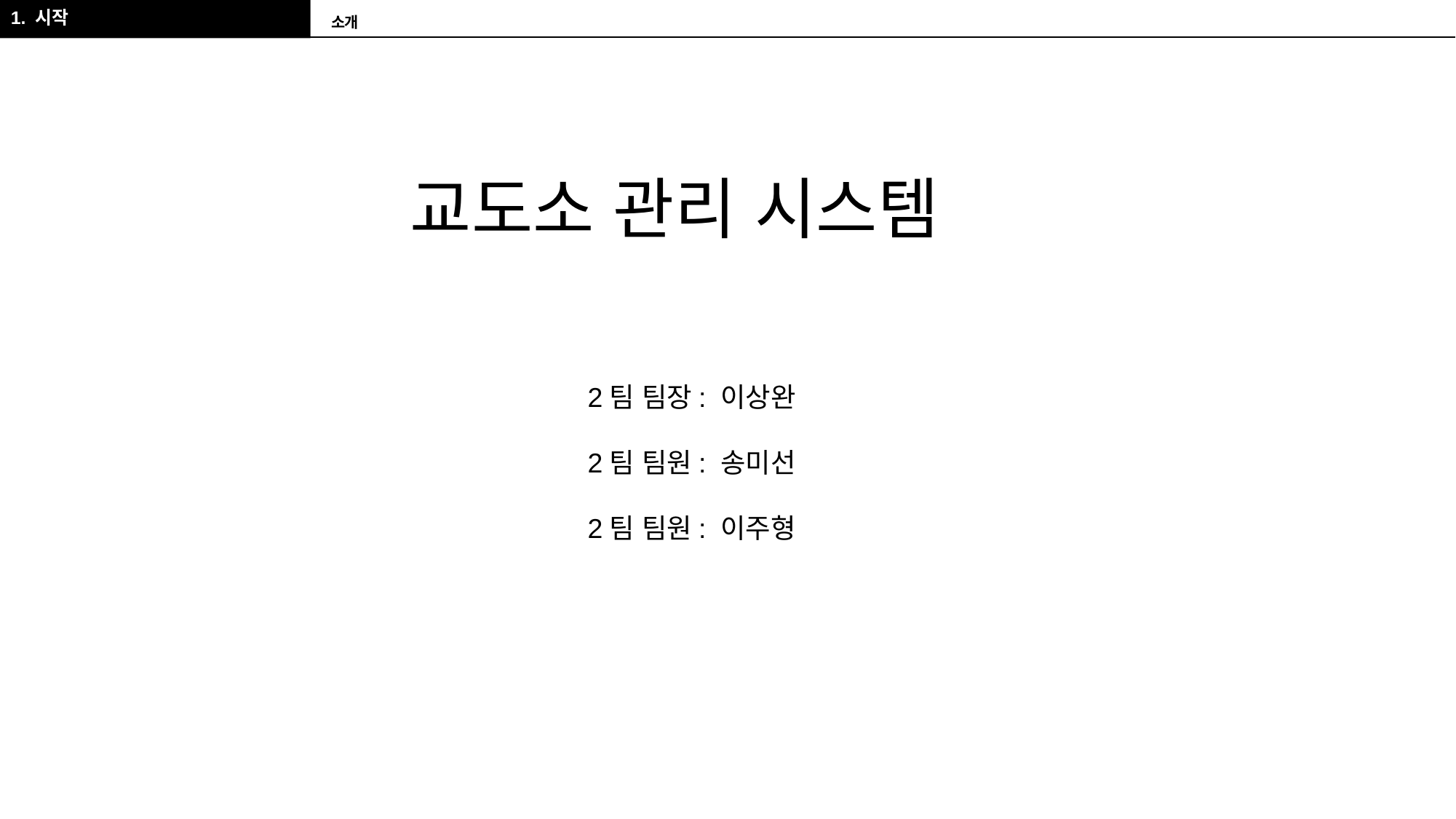

1. 시작
소개
교도소 관리 시스템
2팀 팀장: 이상완

2팀 팀원: 송미선

2팀 팀원: 이주형